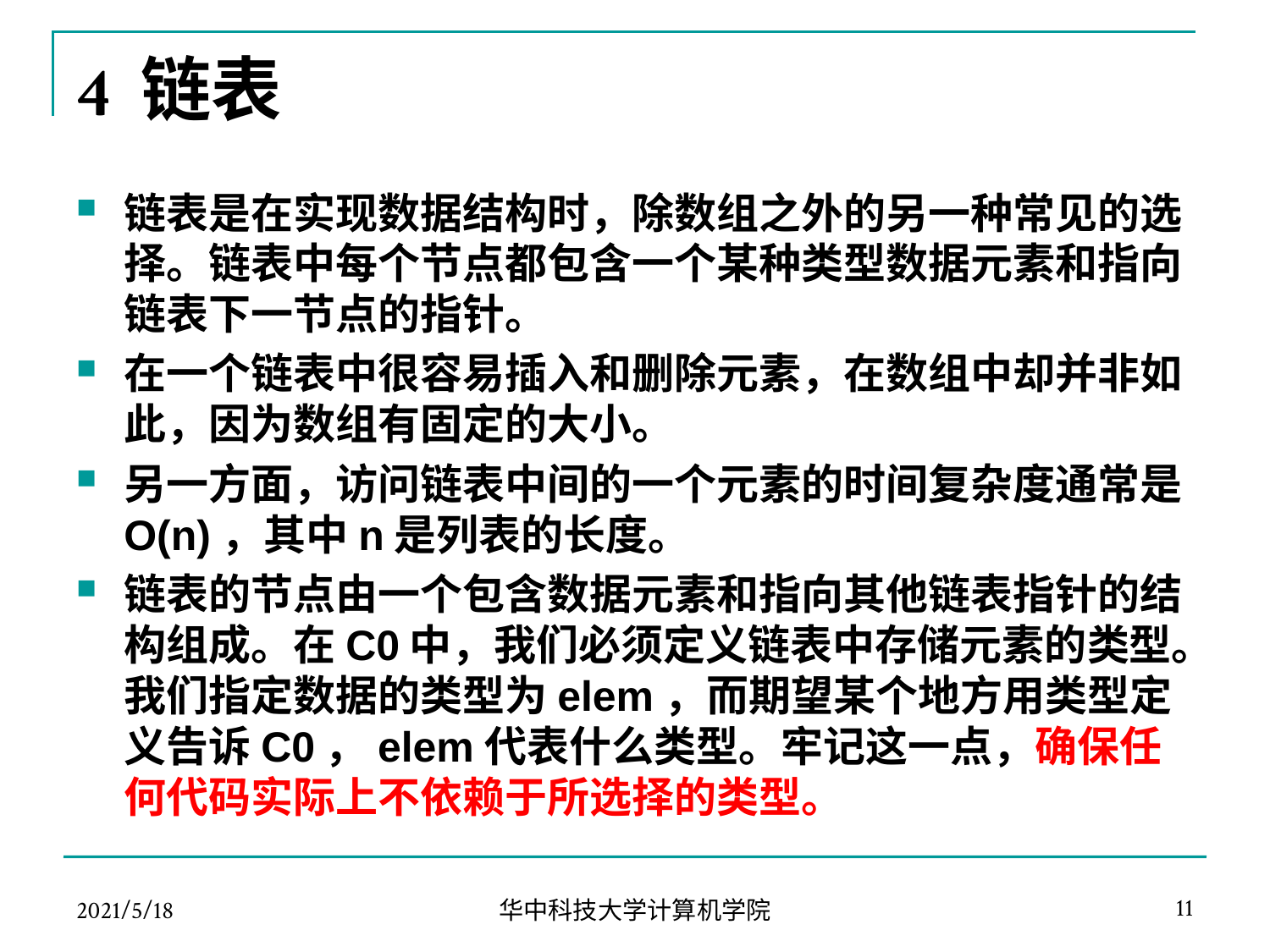

# 4 链表
链表是在实现数据结构时，除数组之外的另一种常见的选择。链表中每个节点都包含一个某种类型数据元素和指向链表下一节点的指针。
在一个链表中很容易插入和删除元素，在数组中却并非如此，因为数组有固定的大小。
另一方面，访问链表中间的一个元素的时间复杂度通常是O(n)，其中n是列表的长度。
链表的节点由一个包含数据元素和指向其他链表指针的结构组成。在C0中，我们必须定义链表中存储元素的类型。我们指定数据的类型为elem，而期望某个地方用类型定义告诉C0，elem代表什么类型。牢记这一点，确保任何代码实际上不依赖于所选择的类型。
2021/5/18
11
华中科技大学计算机学院